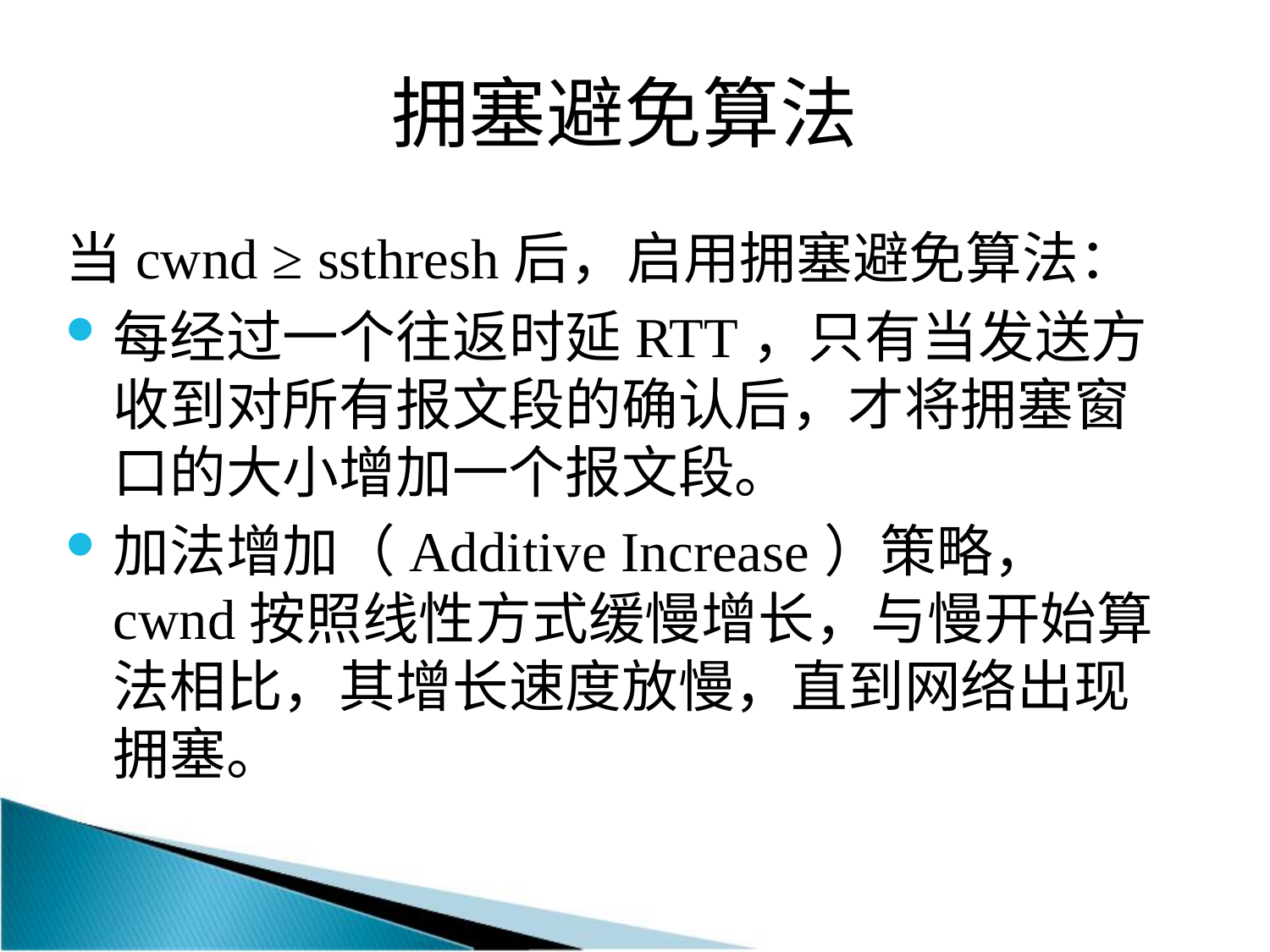

# 拥塞避免算法
当cwnd ≥ ssthresh后，启用拥塞避免算法：
每经过一个往返时延RTT，只有当发送方收到对所有报文段的确认后，才将拥塞窗口的大小增加一个报文段。
加法增加（Additive Increase）策略， cwnd按照线性方式缓慢增长，与慢开始算法相比，其增长速度放慢，直到网络出现拥塞。